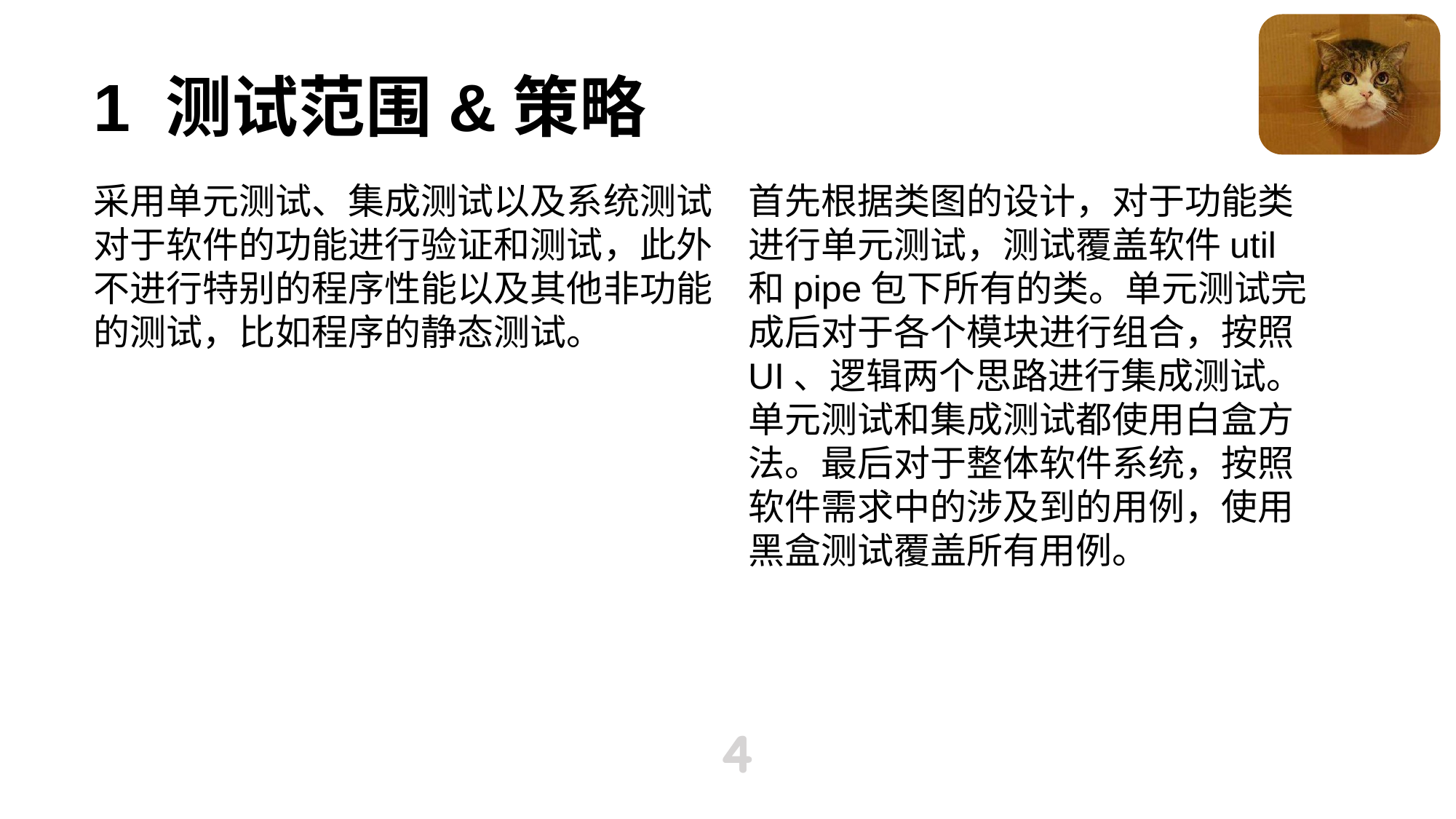

1 测试范围&策略
采用单元测试、集成测试以及系统测试对于软件的功能进行验证和测试，此外不进行特别的程序性能以及其他非功能的测试，比如程序的静态测试。
首先根据类图的设计，对于功能类进行单元测试，测试覆盖软件util和pipe包下所有的类。单元测试完成后对于各个模块进行组合，按照UI、逻辑两个思路进行集成测试。单元测试和集成测试都使用白盒方法。最后对于整体软件系统，按照软件需求中的涉及到的用例，使用黑盒测试覆盖所有用例。

4